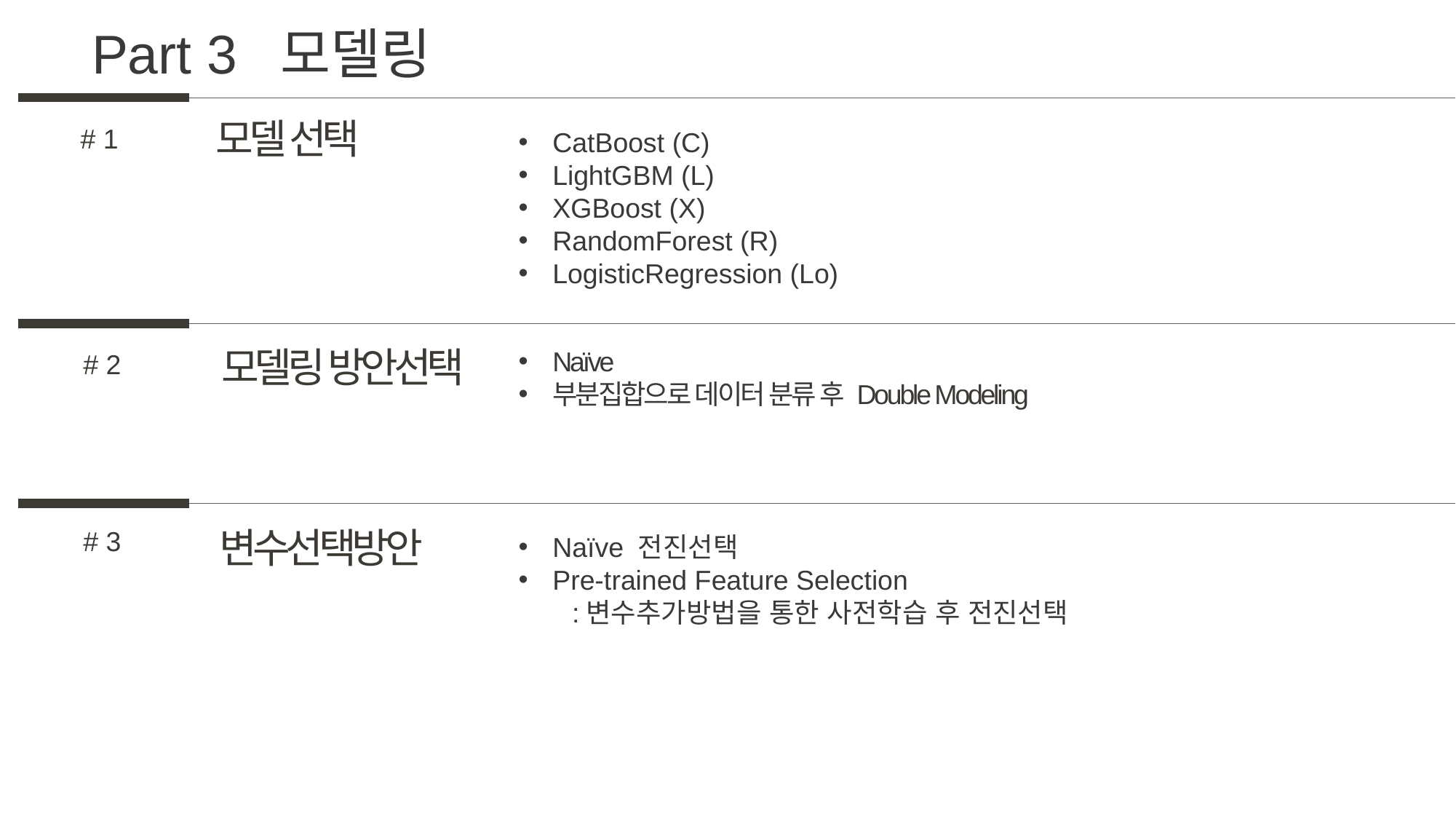

Part 3  모델링
모델 선택
# 1
CatBoost (C)
LightGBM (L)
XGBoost (X)
RandomForest (R)
LogisticRegression (Lo)
모델링 방안선택
Naïve
부분집합으로 데이터 분류 후 Double Modeling
# 2
변수선택방안
# 3
Naïve 전진선택
Pre-trained Feature Selection
       :변수추가방법을 통한 사전학습 후 전진선택